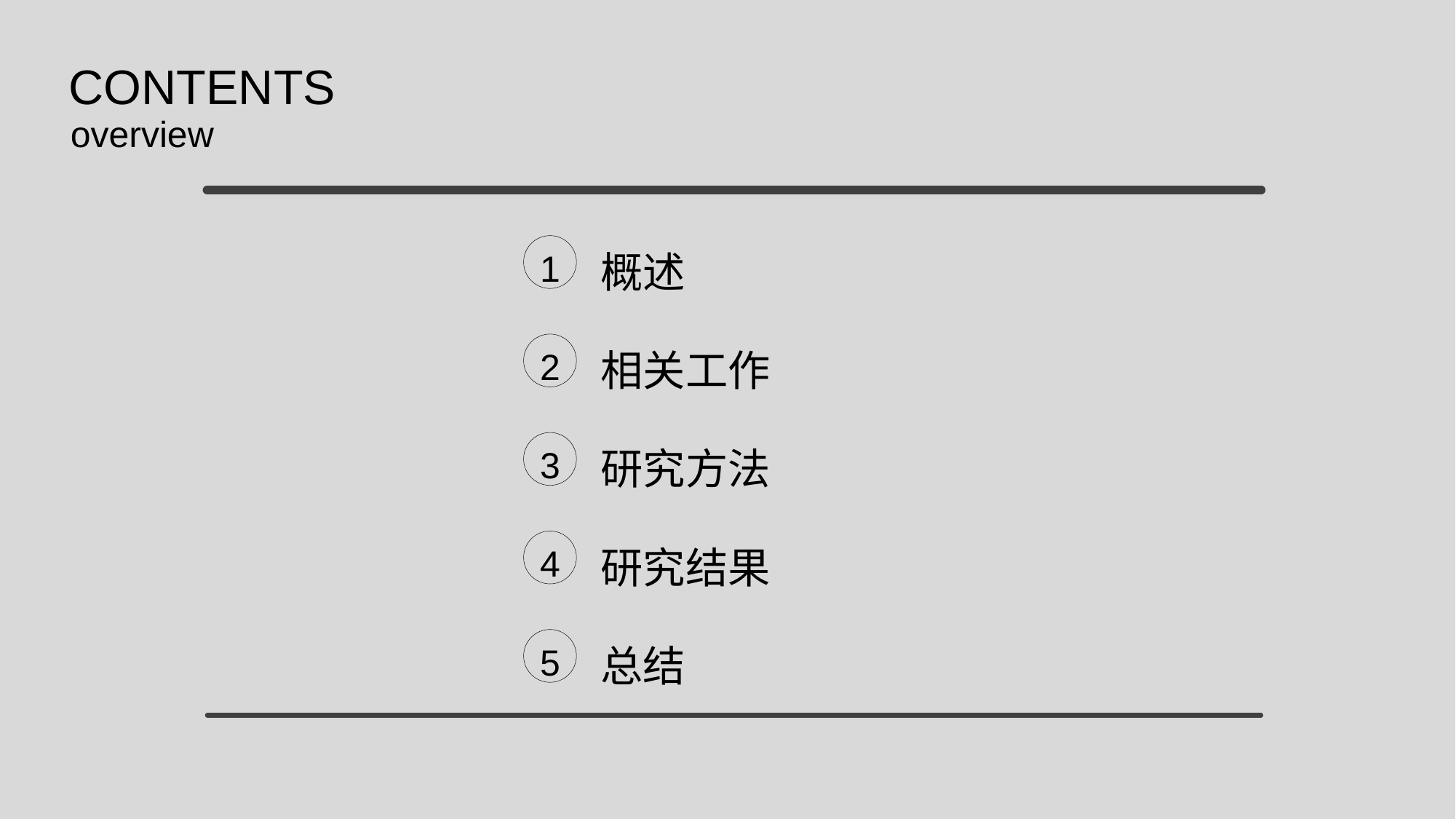

CONTENTS
overview

1
概述

相关工作
2

3
研究方法

4
研究结果

5
总结